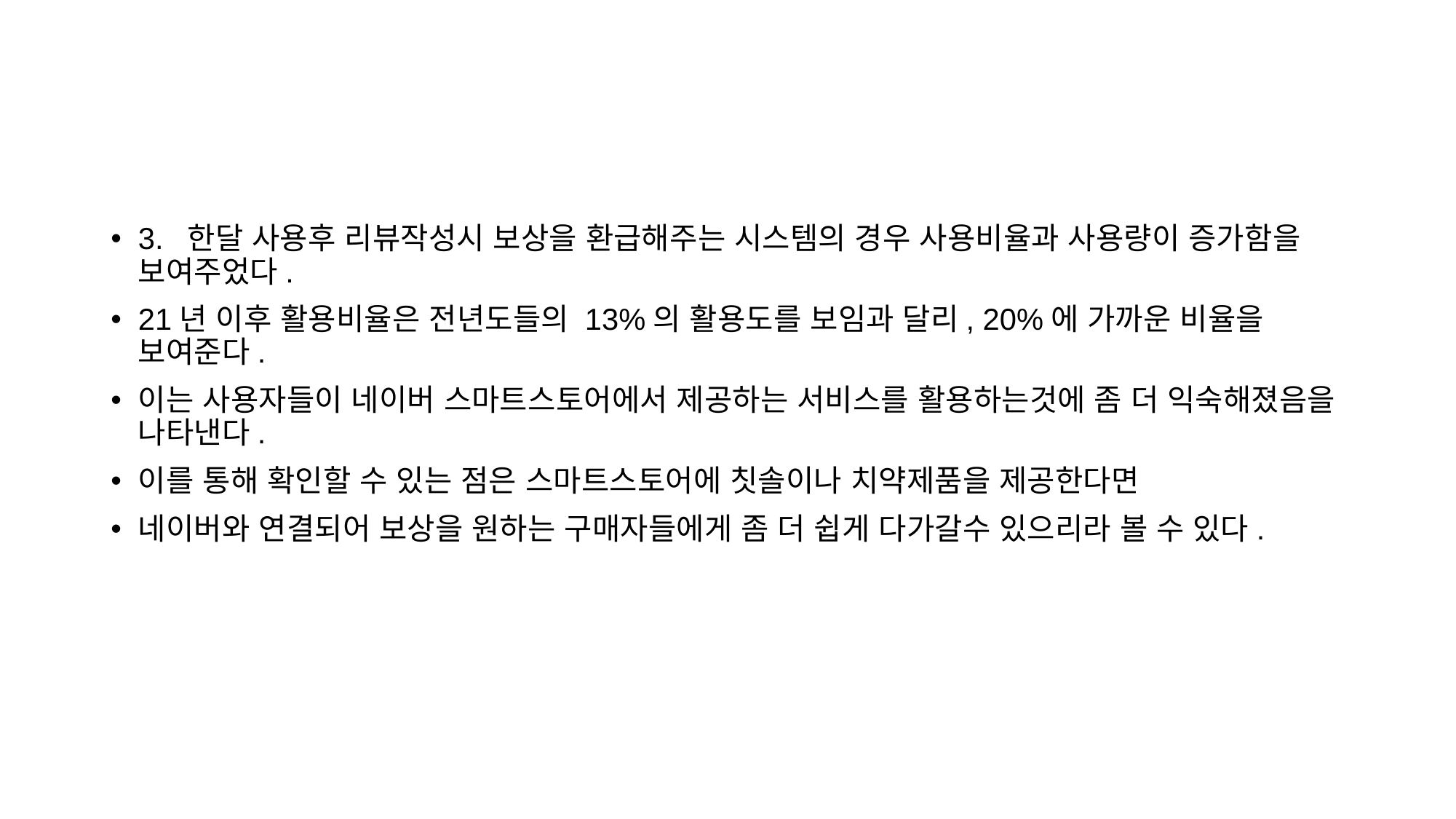

3.  한달 사용후 리뷰작성시 보상을 환급해주는 시스템의 경우 사용비율과 사용량이 증가함을 보여주었다.
21년 이후 활용비율은 전년도들의 13%의 활용도를 보임과 달리, 20%에 가까운 비율을 보여준다.
이는 사용자들이 네이버 스마트스토어에서 제공하는 서비스를 활용하는것에 좀 더 익숙해졌음을 나타낸다.
이를 통해 확인할 수 있는 점은 스마트스토어에 칫솔이나 치약제품을 제공한다면
네이버와 연결되어 보상을 원하는 구매자들에게 좀 더 쉽게 다가갈수 있으리라 볼 수 있다.